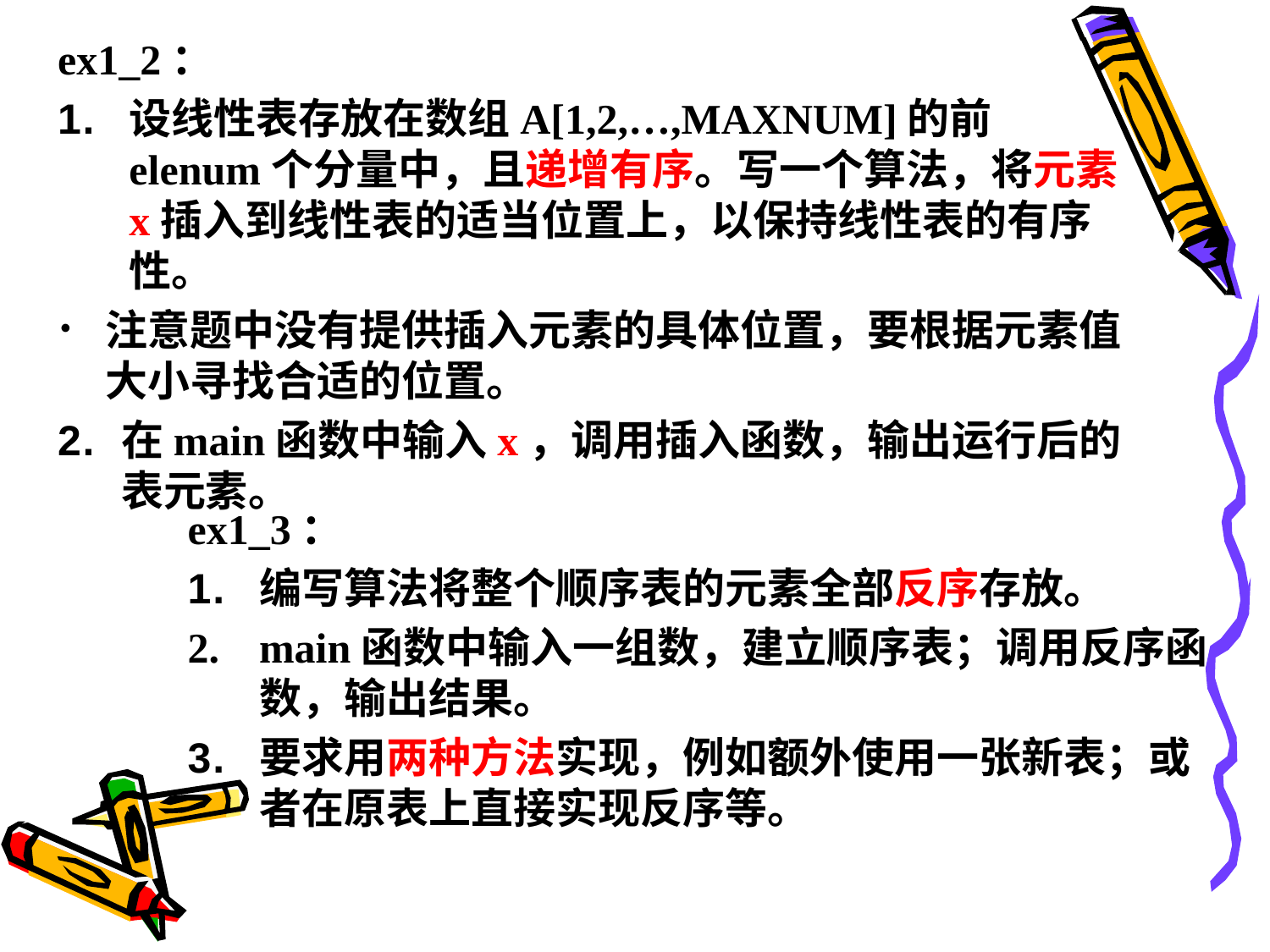

ex1_2：
设线性表存放在数组A[1,2,…,MAXNUM]的前elenum个分量中，且递增有序。写一个算法，将元素x插入到线性表的适当位置上，以保持线性表的有序性。
注意题中没有提供插入元素的具体位置，要根据元素值大小寻找合适的位置。
在main函数中输入x，调用插入函数，输出运行后的表元素。
ex1_3：
编写算法将整个顺序表的元素全部反序存放。
main函数中输入一组数，建立顺序表；调用反序函数，输出结果。
要求用两种方法实现，例如额外使用一张新表；或者在原表上直接实现反序等。